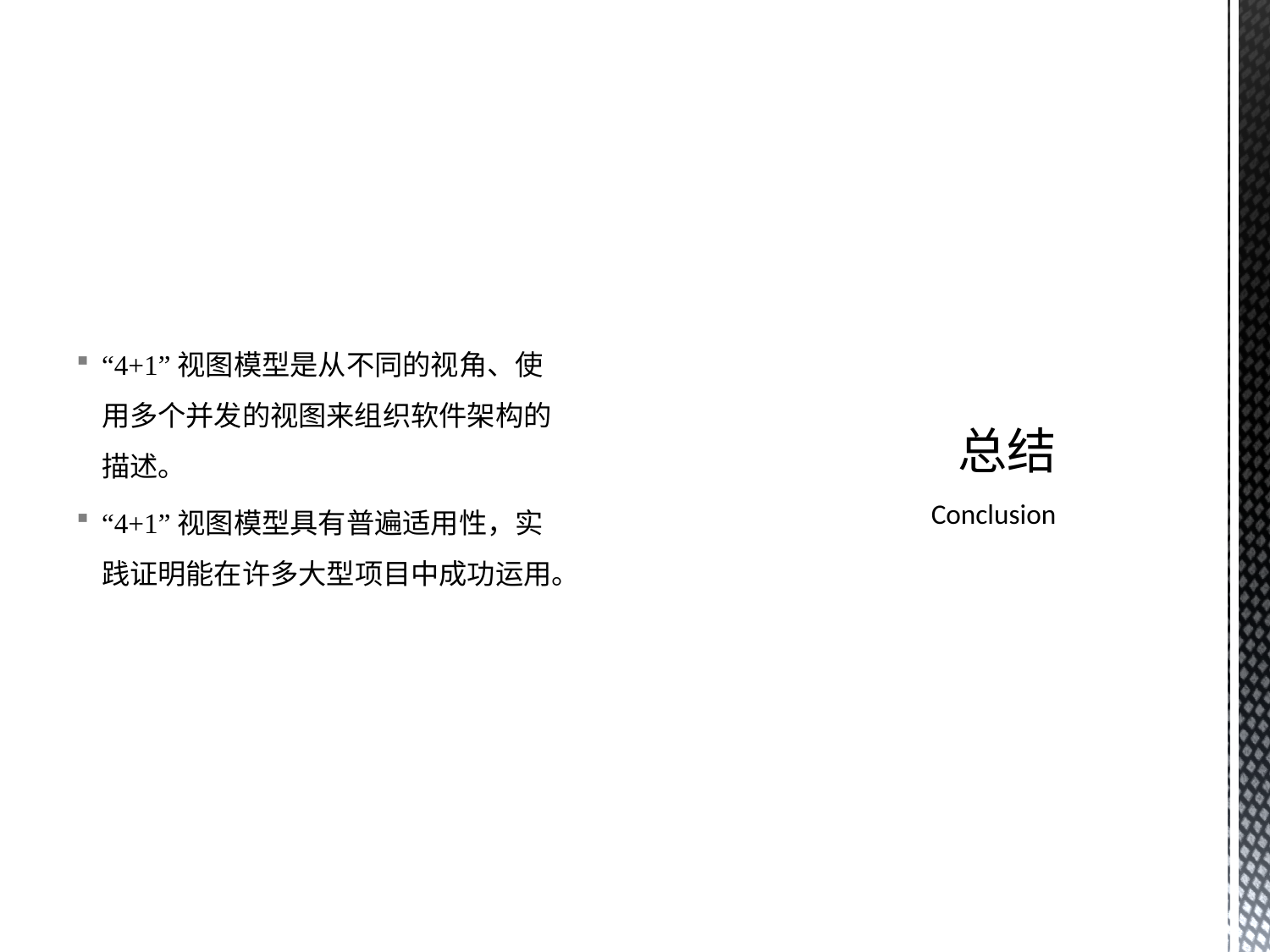

“4+1”视图模型是从不同的视角、使用多个并发的视图来组织软件架构的描述。
“4+1”视图模型具有普遍适用性，实践证明能在许多大型项目中成功运用。
# 总结 Conclusion